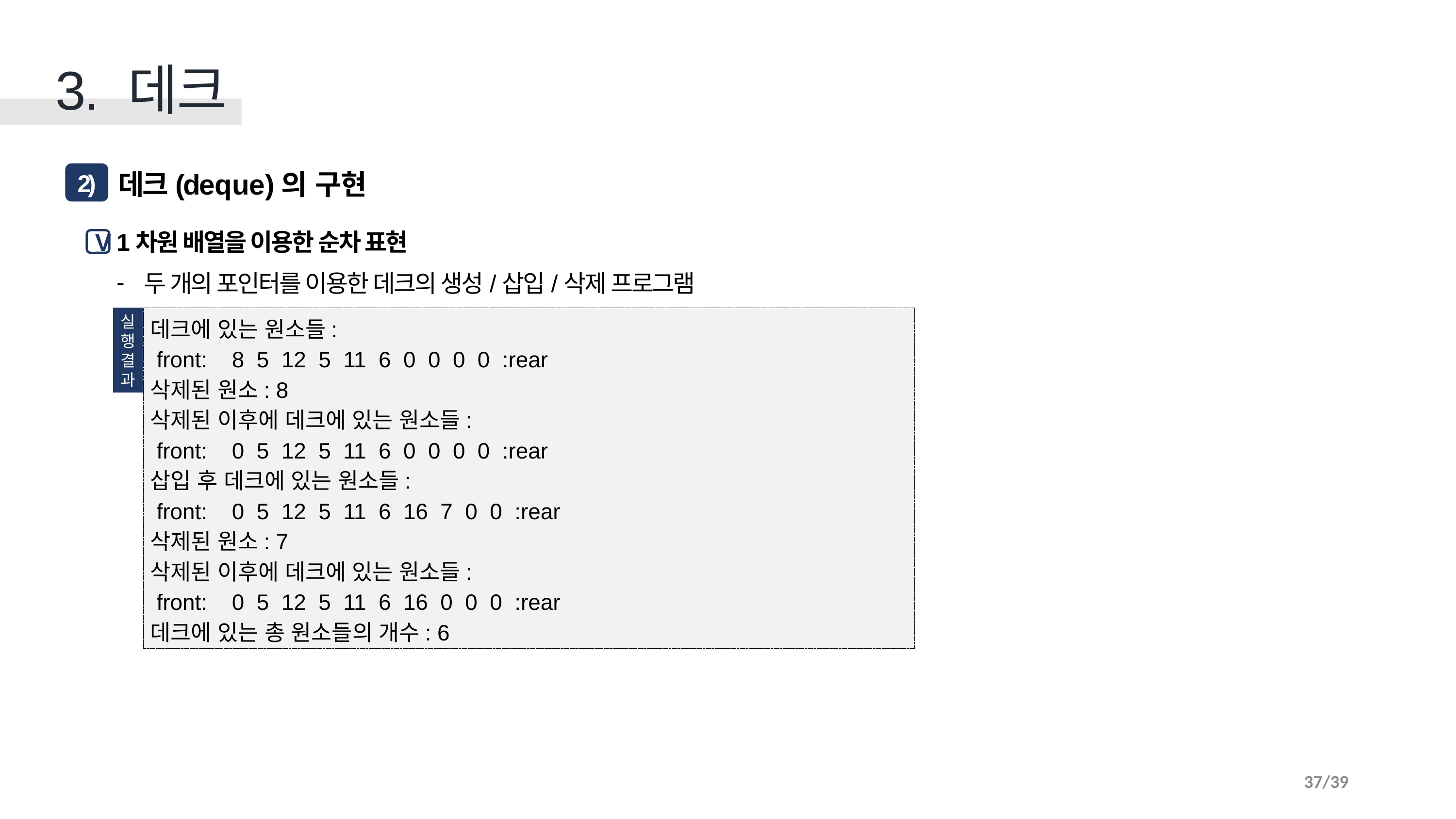

3. 데크

 데크(deque)의 구현
2)
1차원 배열을 이용한 순차 표현

두 개의 포인터를 이용한 데크의 생성/삽입/삭제 프로그램
V
실
행
결
과
데크에 있는 원소들:
 front:    8  5  12  5  11  6  0  0  0  0  :rear
삭제된 원소: 8
삭제된 이후에 데크에 있는 원소들:
 front:    0  5  12  5  11  6  0  0  0  0  :rear
삽입 후 데크에 있는 원소들:
 front:    0  5  12  5  11  6  16  7  0  0  :rear
삭제된 원소: 7
삭제된 이후에 데크에 있는 원소들:
 front:    0  5  12  5  11  6  16  0  0  0  :rear
데크에 있는 총 원소들의 개수: 6
37/39